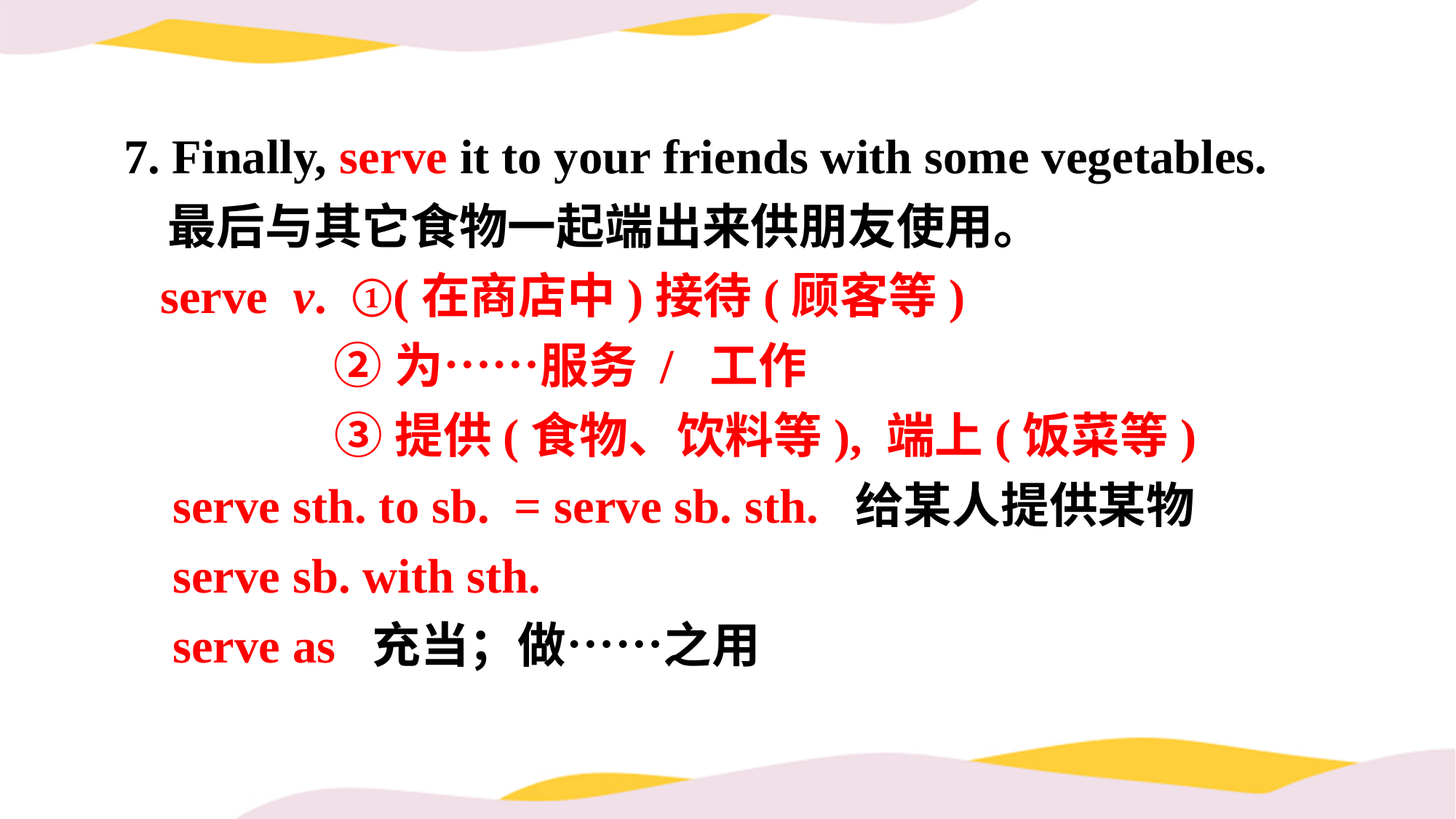

7. Finally, serve it to your friends with some vegetables.
   最后与其它食物一起端出来供朋友使用。
   serve  v.  ①(在商店中)接待(顾客等)
                   ②为……服务 /  工作
                   ③提供(食物、饮料等), 端上(饭菜等)
    serve sth. to sb.  = serve sb. sth.  给某人提供某物
    serve sb. with sth.
    serve as  充当；做……之用